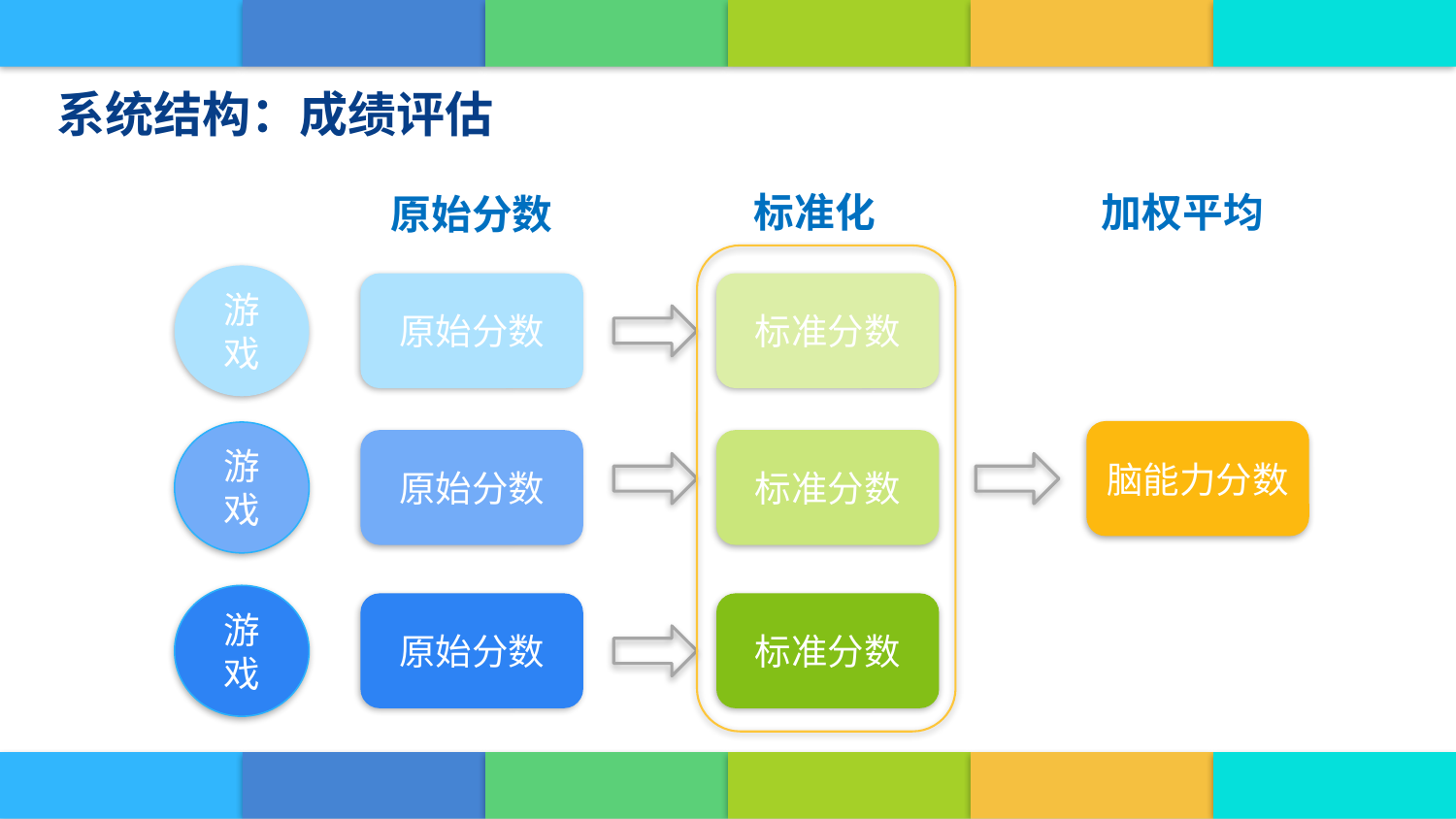

系统结构：成绩评估
标准化
加权平均
原始分数

游戏
标准分数
原始分数

脑能力分数
游戏
标准分数
原始分数

游戏
标准分数
原始分数